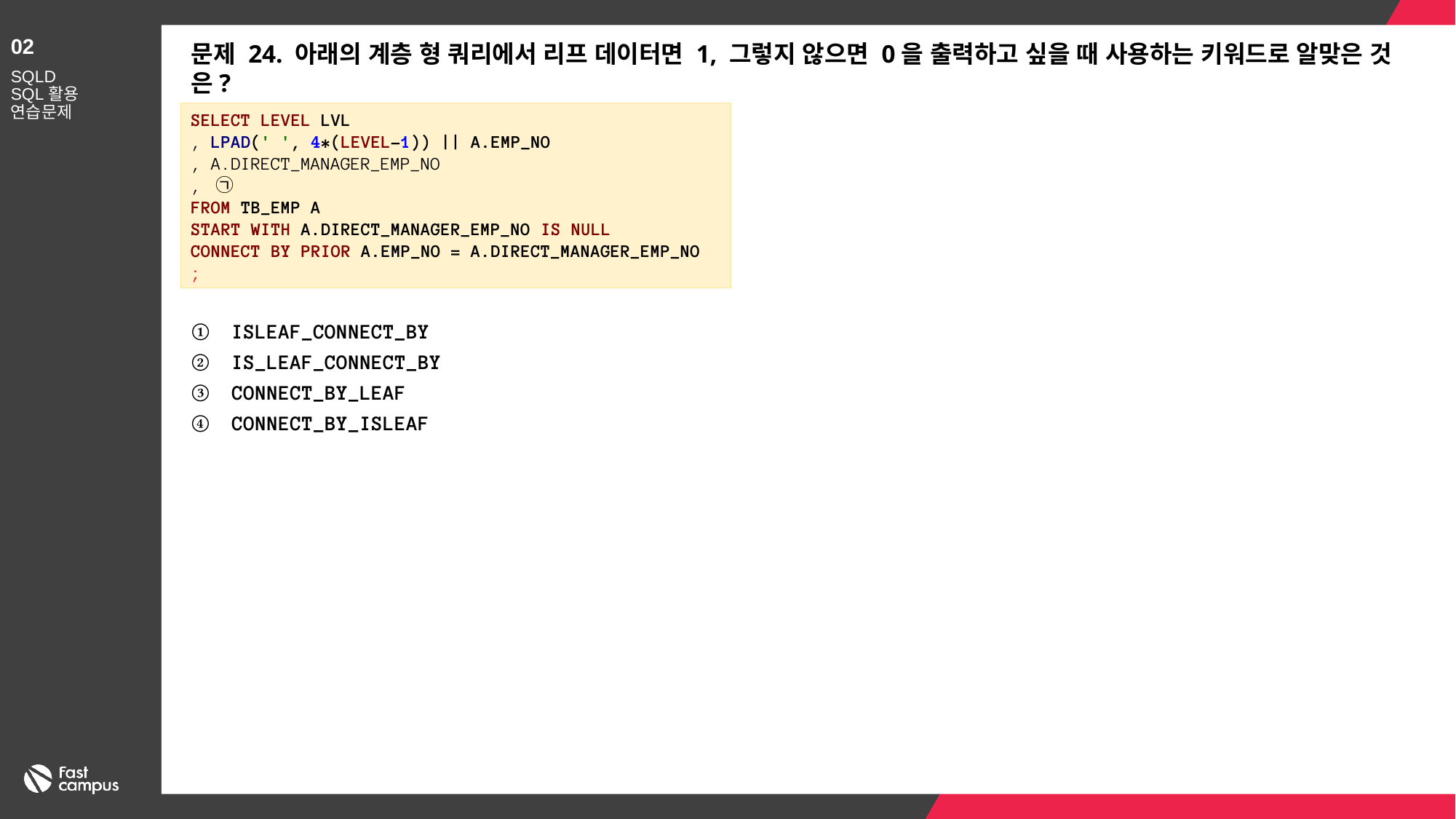

02
문제 24. 아래의 계층 형 쿼리에서 리프 데이터면 1, 그렇지 않으면 0을 출력하고 싶을 때 사용하는 키워드로 알맞은 것은?
SQLD
SQL활용
연습문제
SELECT LEVEL LVL
, LPAD(' ', 4*(LEVEL-1)) || A.EMP_NO
, A.DIRECT_MANAGER_EMP_NO
, ㉠
FROM TB_EMP A
START WITH A.DIRECT_MANAGER_EMP_NO IS NULL
CONNECT BY PRIOR A.EMP_NO = A.DIRECT_MANAGER_EMP_NO
;
ISLEAF_CONNECT_BY
IS_LEAF_CONNECT_BY
CONNECT_BY_LEAF
CONNECT_BY_ISLEAF